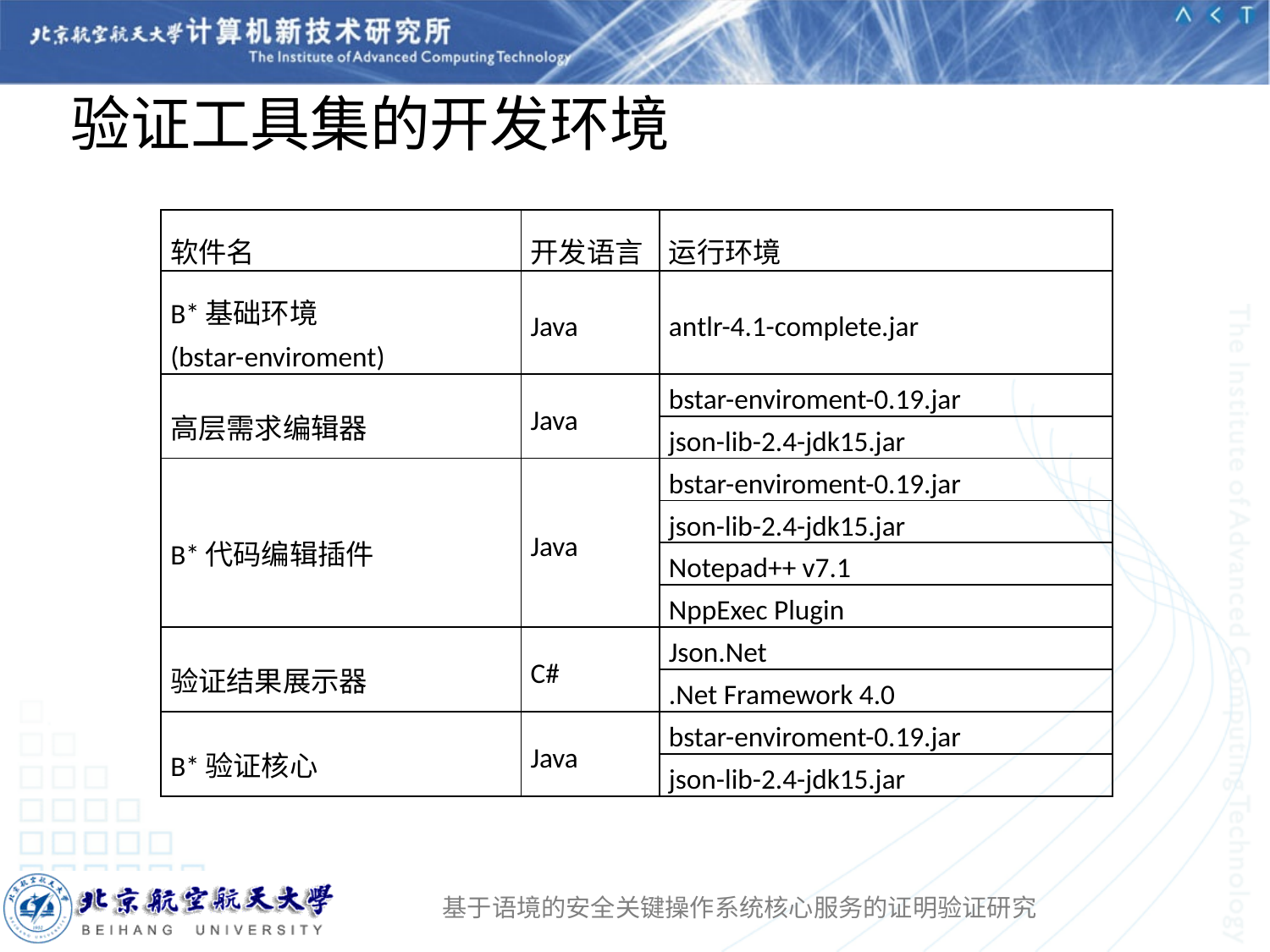

# 验证工具集的开发环境
| 软件名 | 开发语言 | 运行环境 |
| --- | --- | --- |
| B\*基础环境 (bstar-enviroment) | Java | antlr-4.1-complete.jar |
| 高层需求编辑器 | Java | bstar-enviroment-0.19.jar |
|  |  | json-lib-2.4-jdk15.jar |
| B\*代码编辑插件 | Java | bstar-enviroment-0.19.jar |
|  |  | json-lib-2.4-jdk15.jar |
|  |  | Notepad++ v7.1 |
|  |  | NppExec Plugin |
| 验证结果展示器 | C# | Json.Net |
|  |  | .Net Framework 4.0 |
| B\*验证核心 | Java | bstar-enviroment-0.19.jar |
|  |  | json-lib-2.4-jdk15.jar |